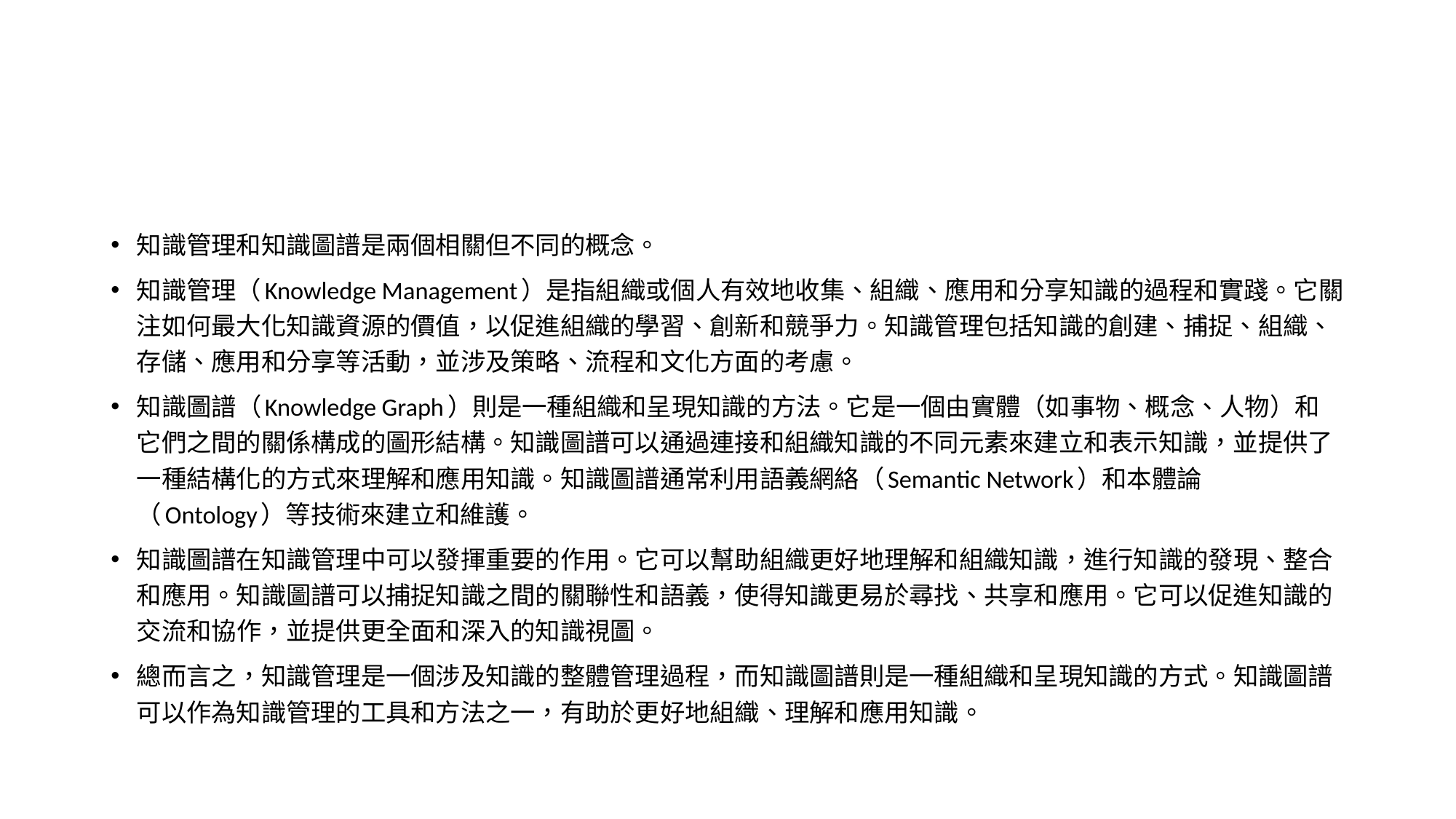

#
知識管理和知識圖譜是兩個相關但不同的概念。
知識管理（Knowledge Management）是指組織或個人有效地收集、組織、應用和分享知識的過程和實踐。它關注如何最大化知識資源的價值，以促進組織的學習、創新和競爭力。知識管理包括知識的創建、捕捉、組織、存儲、應用和分享等活動，並涉及策略、流程和文化方面的考慮。
知識圖譜（Knowledge Graph）則是一種組織和呈現知識的方法。它是一個由實體（如事物、概念、人物）和它們之間的關係構成的圖形結構。知識圖譜可以通過連接和組織知識的不同元素來建立和表示知識，並提供了一種結構化的方式來理解和應用知識。知識圖譜通常利用語義網絡（Semantic Network）和本體論（Ontology）等技術來建立和維護。
知識圖譜在知識管理中可以發揮重要的作用。它可以幫助組織更好地理解和組織知識，進行知識的發現、整合和應用。知識圖譜可以捕捉知識之間的關聯性和語義，使得知識更易於尋找、共享和應用。它可以促進知識的交流和協作，並提供更全面和深入的知識視圖。
總而言之，知識管理是一個涉及知識的整體管理過程，而知識圖譜則是一種組織和呈現知識的方式。知識圖譜可以作為知識管理的工具和方法之一，有助於更好地組織、理解和應用知識。